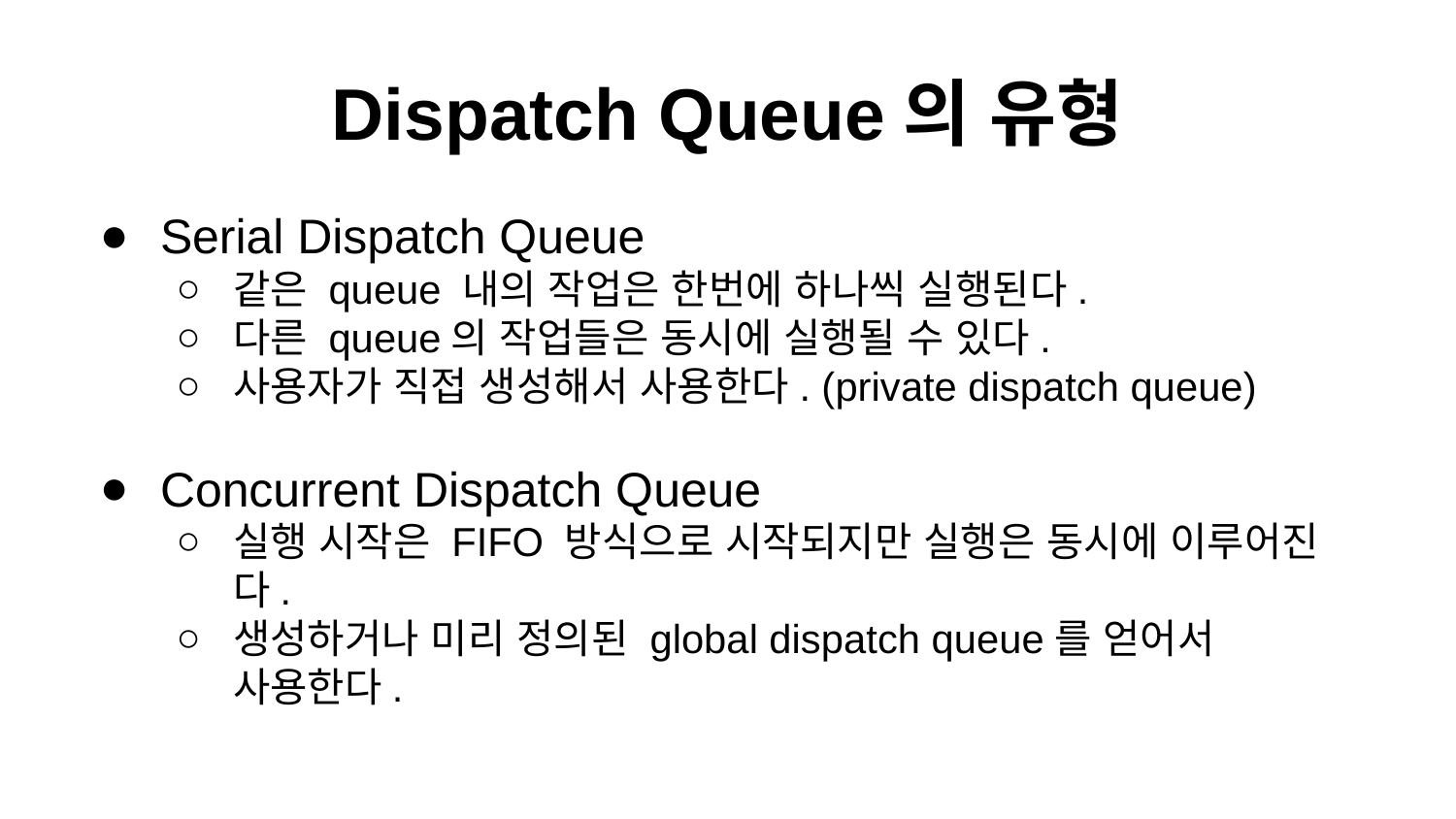

# Dispatch Queue의 유형
Serial Dispatch Queue
같은 queue 내의 작업은 한번에 하나씩 실행된다.
다른 queue의 작업들은 동시에 실행될 수 있다.
사용자가 직접 생성해서 사용한다. (private dispatch queue)

Concurrent Dispatch Queue
실행 시작은 FIFO 방식으로 시작되지만 실행은 동시에 이루어진다.
생성하거나 미리 정의된 global dispatch queue를 얻어서 사용한다.